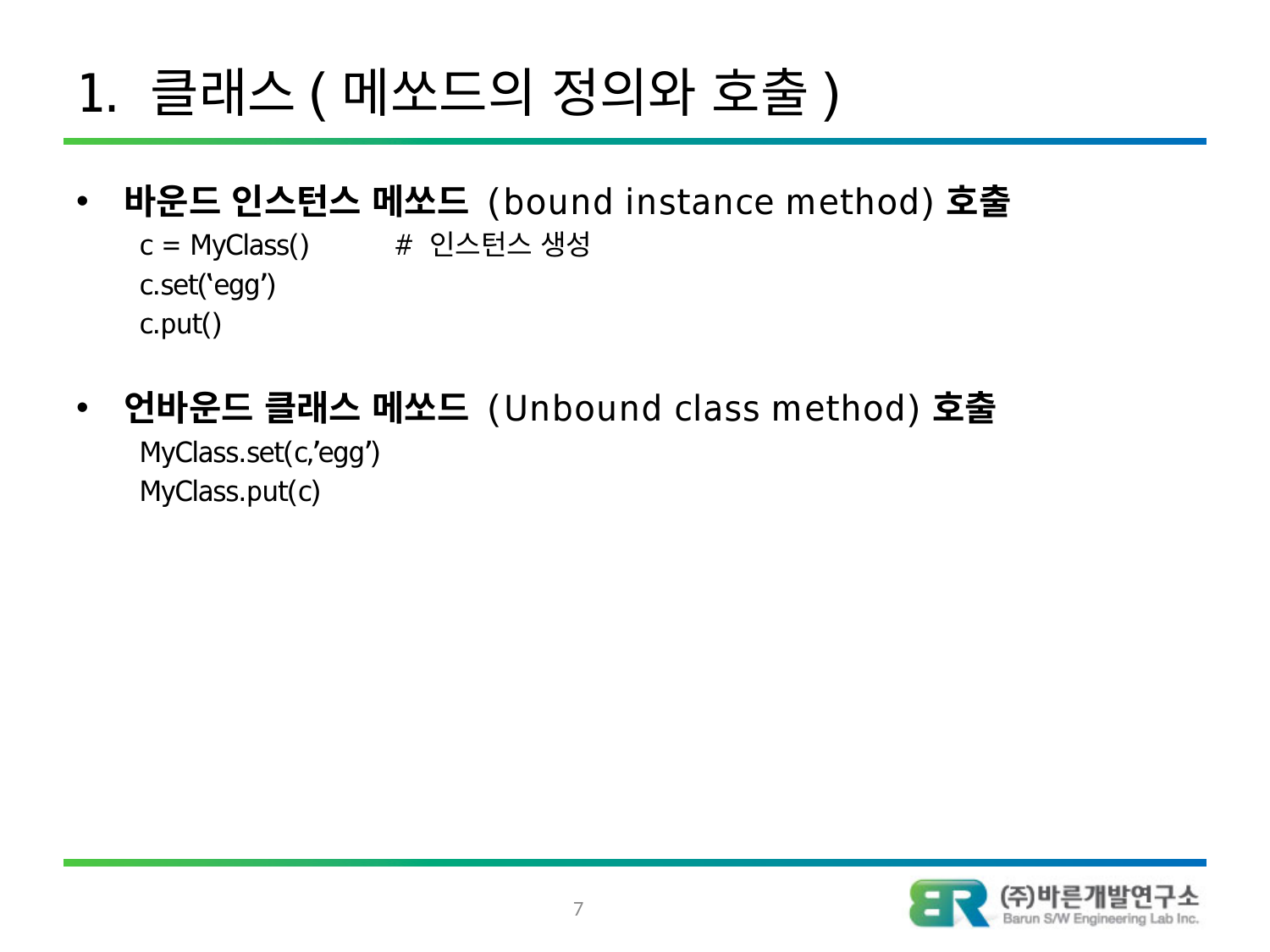

# 1. 클래스(메쏘드의 정의와 호출)
바운드 인스턴스 메쏘드 (bound instance method)호출
c = MyClass()	# 인스턴스 생성
c.set(‘egg’)
c.put()

언바운드 클래스 메쏘드 (Unbound class method)호출
MyClass.set(c,’egg’)
MyClass.put(c)

7